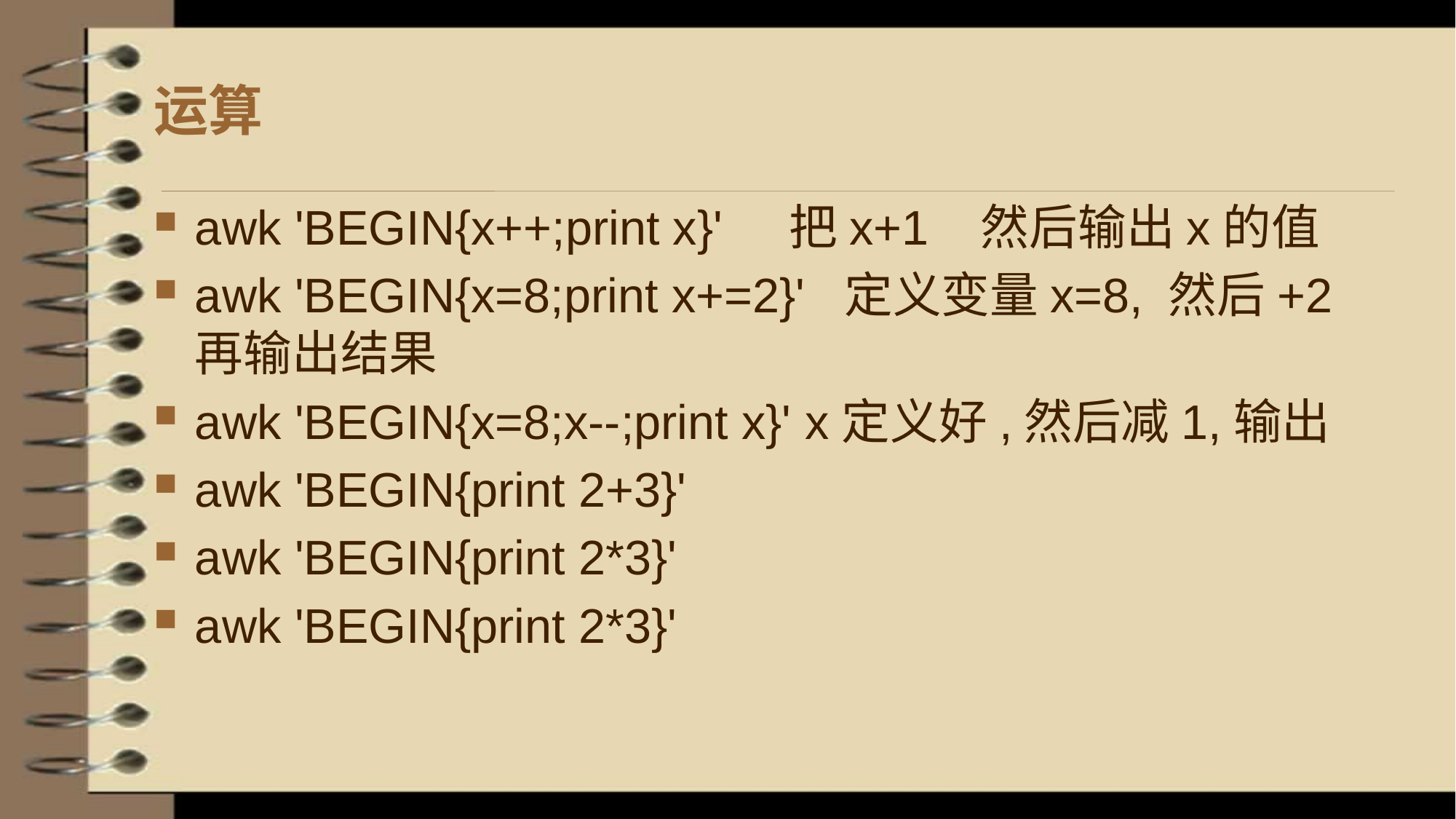

# 运算
awk 'BEGIN{x++;print x}'    把x+1   然后输出x的值
awk 'BEGIN{x=8;print x+=2}'  定义变量x=8, 然后+2再输出结果
awk 'BEGIN{x=8;x--;print x}' x定义好,然后减1,输出
awk 'BEGIN{print 2+3}'
awk 'BEGIN{print 2*3}'
awk 'BEGIN{print 2*3}'